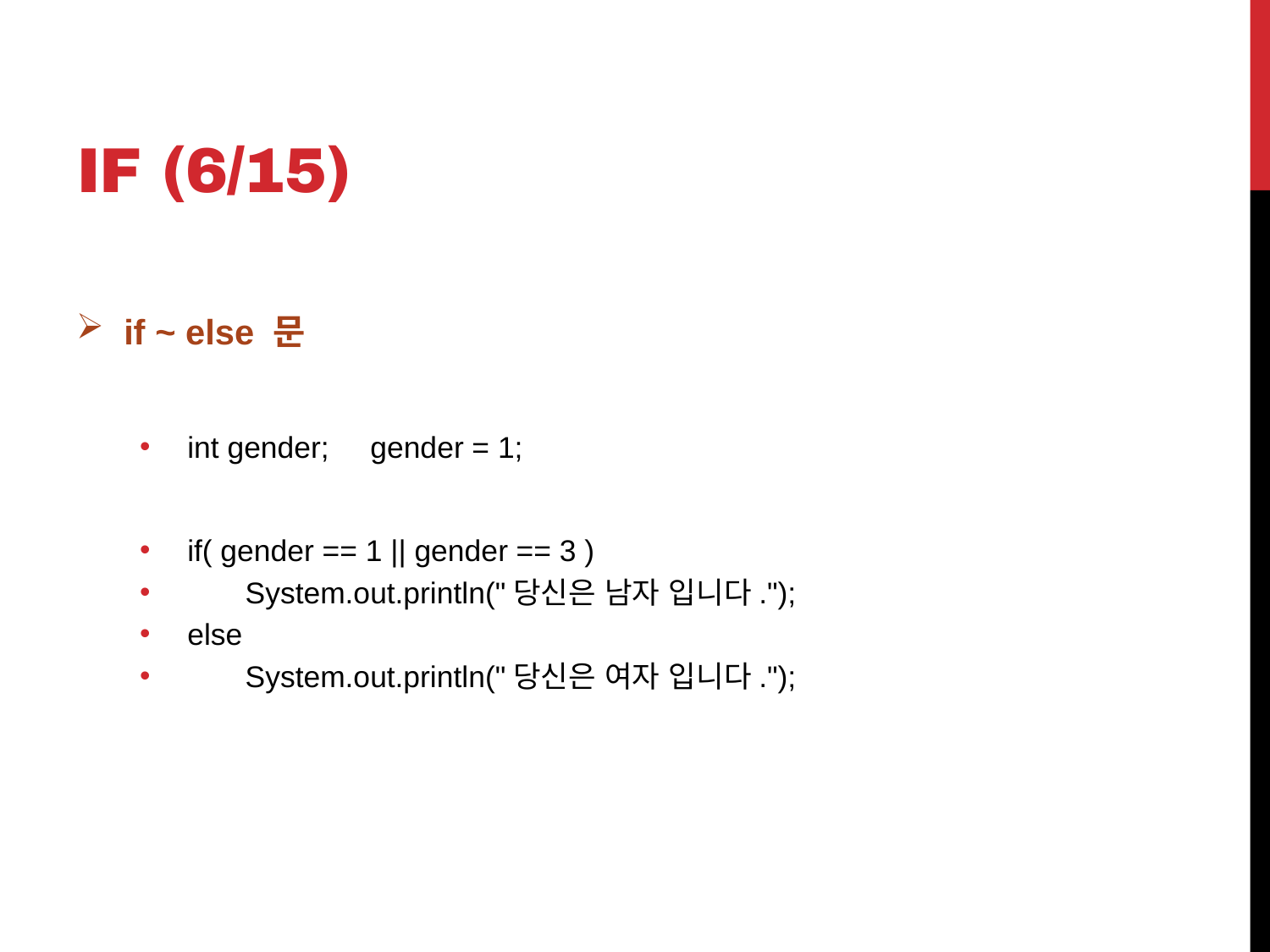

# if (6/15)

if ~ else 문

int gender;     gender = 1;

if( gender == 1 || gender == 3 )
       System.out.println("당신은 남자 입니다.");
else
       System.out.println("당신은 여자 입니다.");